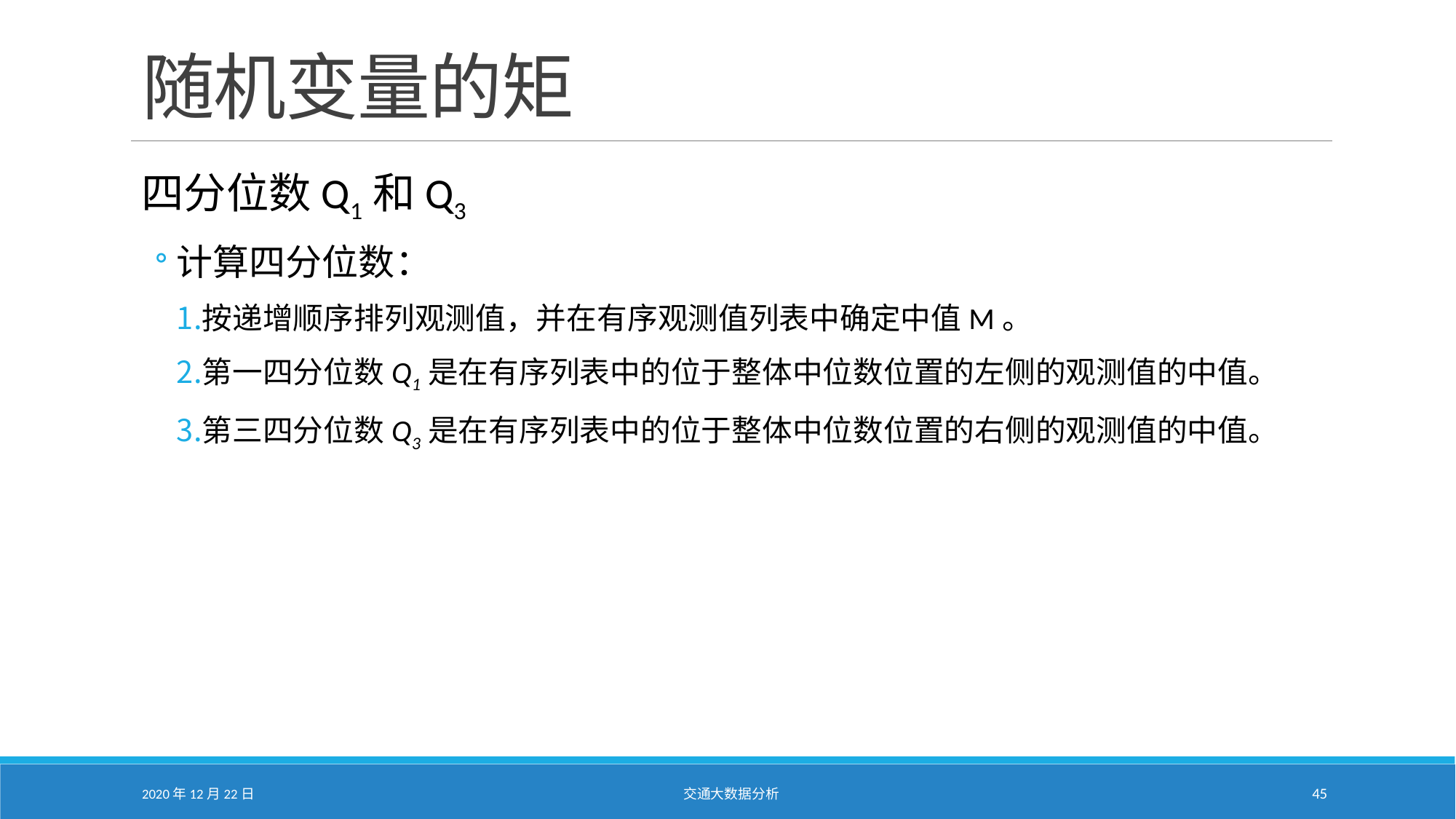

# 随机变量的矩
四分位数Q1和Q3
计算四分位数：
按递增顺序排列观测值，并在有序观测值列表中确定中值M。
第一四分位数Q1是在有序列表中的位于整体中位数位置的左侧的观测值的中值。
第三四分位数Q3是在有序列表中的位于整体中位数位置的右侧的观测值的中值。

2020年12月22日
交通大数据分析
45